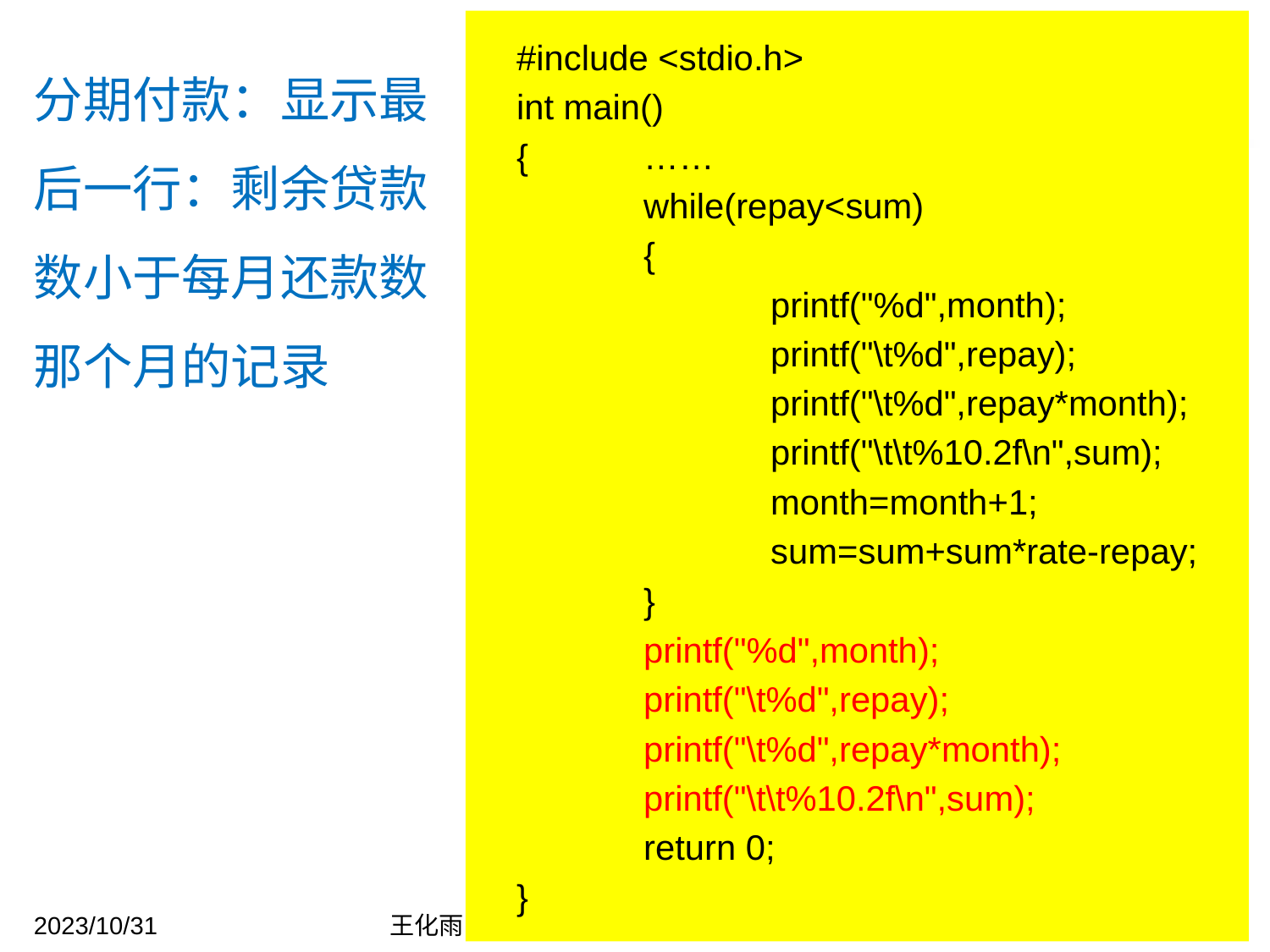

#include <stdio.h>
int main()
{	……
	while(repay<sum)
	{
		printf("%d",month);
		printf("\t%d",repay);
		printf("\t%d",repay*month);
		printf("\t\t%10.2f\n",sum);
		month=month+1;
		sum=sum+sum*rate-repay;
	}
	printf("%d",month);
	printf("\t%d",repay);
	printf("\t%d",repay*month);
	printf("\t\t%10.2f\n",sum);
	return 0;
}
分期付款：显示最后一行：剩余贷款数小于每月还款数那个月的记录
2023/10/31
王化雨 whuayu000@163.com 13306442222
8/49